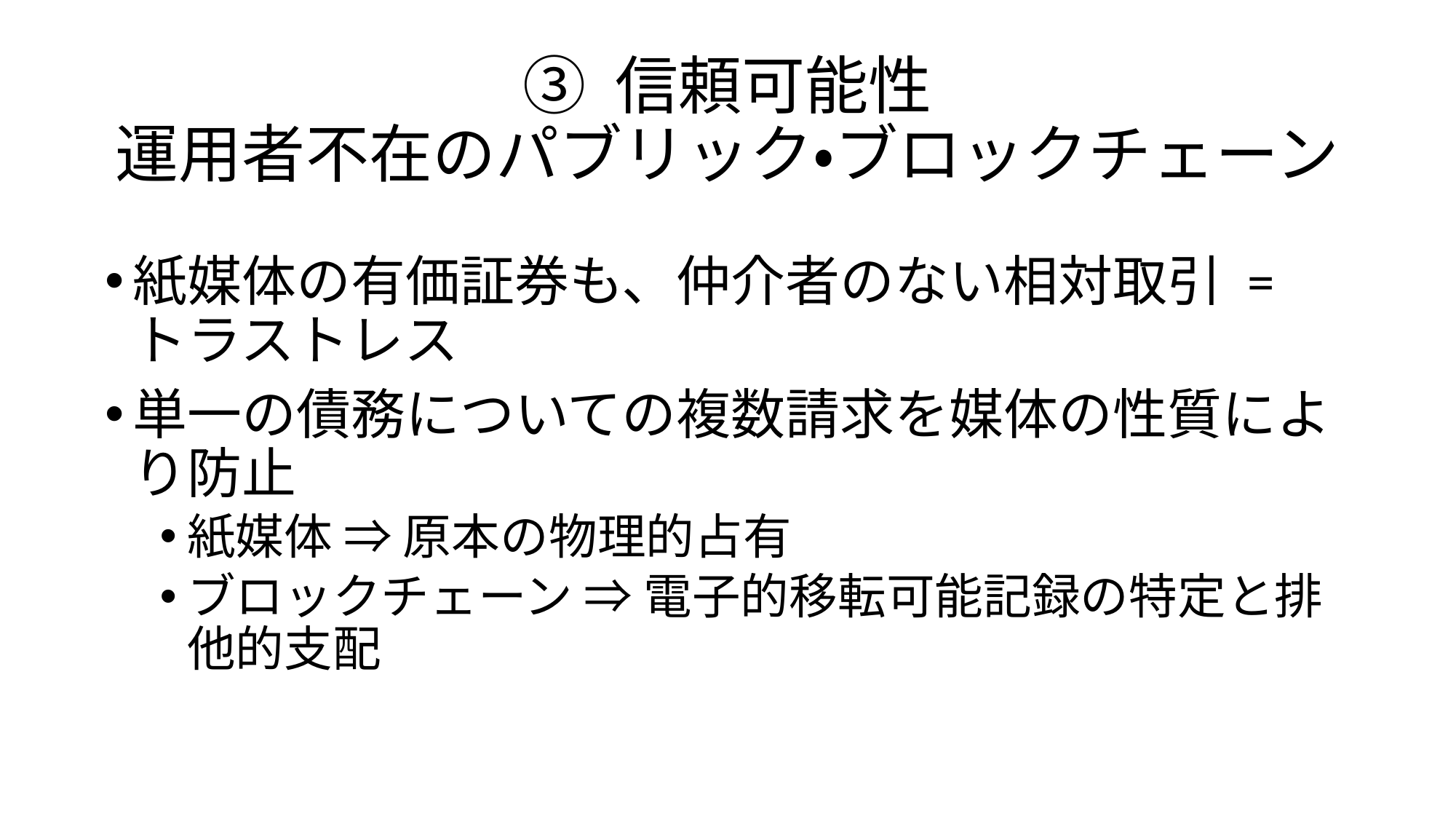

# ③ 信頼可能性 運用者不在のパブリック・ブロックチェーン
紙媒体の有価証券も、仲介者のない相対取引 = トラストレス
単一の債務についての複数請求を媒体の性質により防止
紙媒体 ⇒ 原本の物理的占有
ブロックチェーン ⇒ 電子的移転可能記録の特定と排他的支配